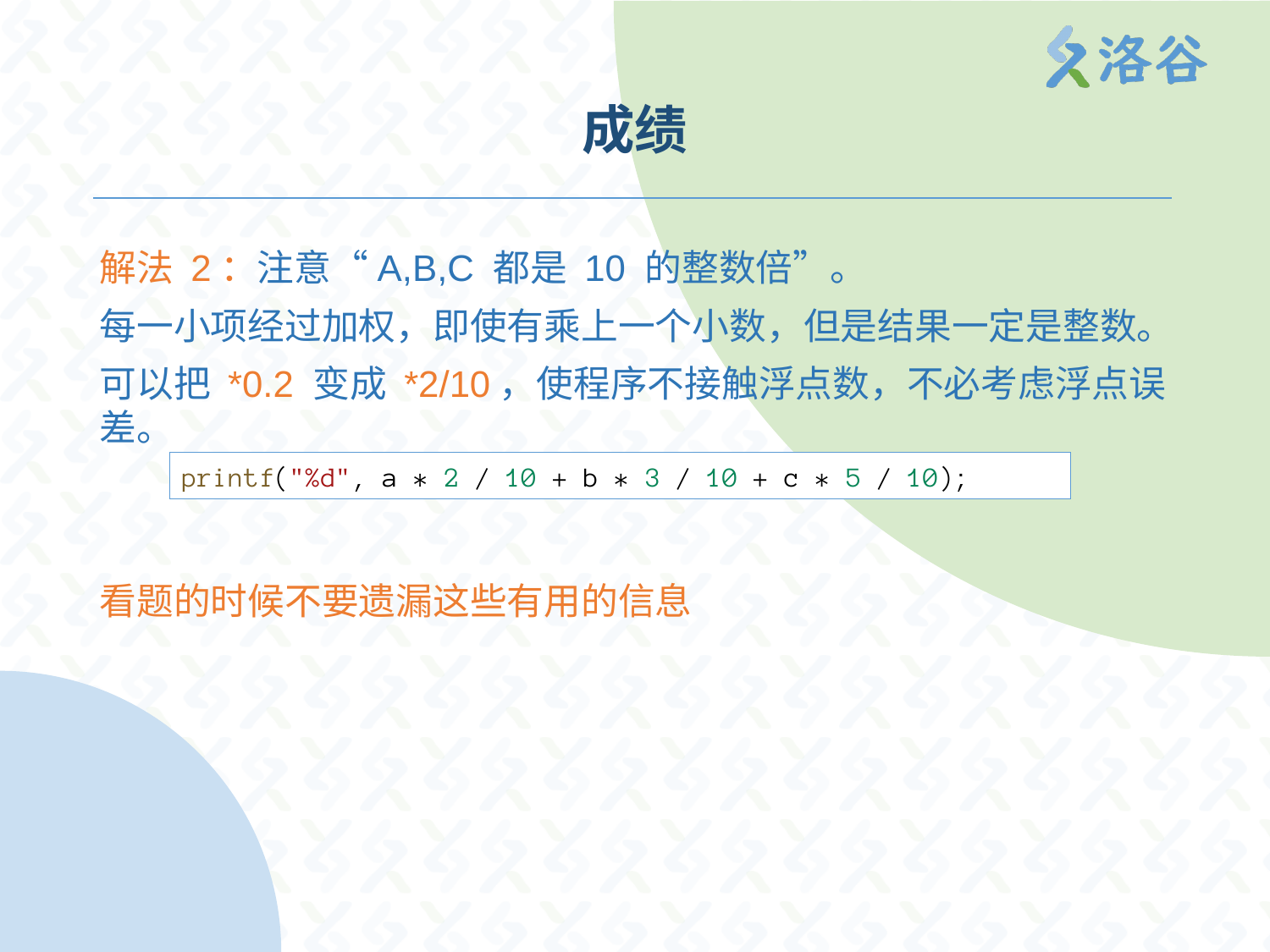

# 成绩
解法 2：注意“A,B,C 都是 10 的整数倍”。
每一小项经过加权，即使有乘上一个小数，但是结果一定是整数。
可以把 *0.2 变成 *2/10，使程序不接触浮点数，不必考虑浮点误差。

看题的时候不要遗漏这些有用的信息

printf("%d", a * 2 / 10 + b * 3 / 10 + c * 5 / 10);